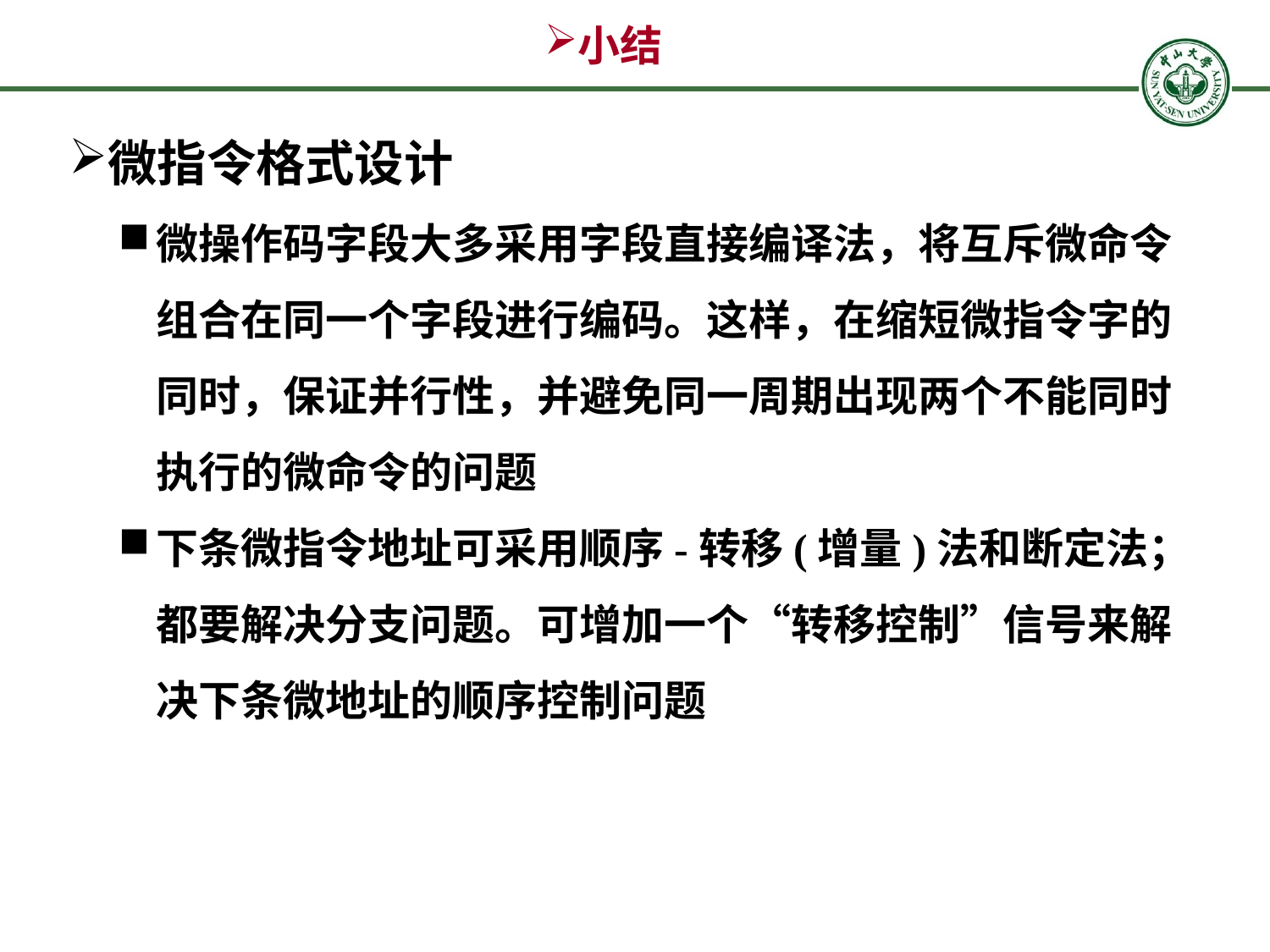

# 小结
微指令格式设计
微操作码字段大多采用字段直接编译法，将互斥微命令组合在同一个字段进行编码。这样，在缩短微指令字的同时，保证并行性，并避免同一周期出现两个不能同时执行的微命令的问题
下条微指令地址可采用顺序-转移(增量)法和断定法；都要解决分支问题。可增加一个“转移控制”信号来解决下条微地址的顺序控制问题